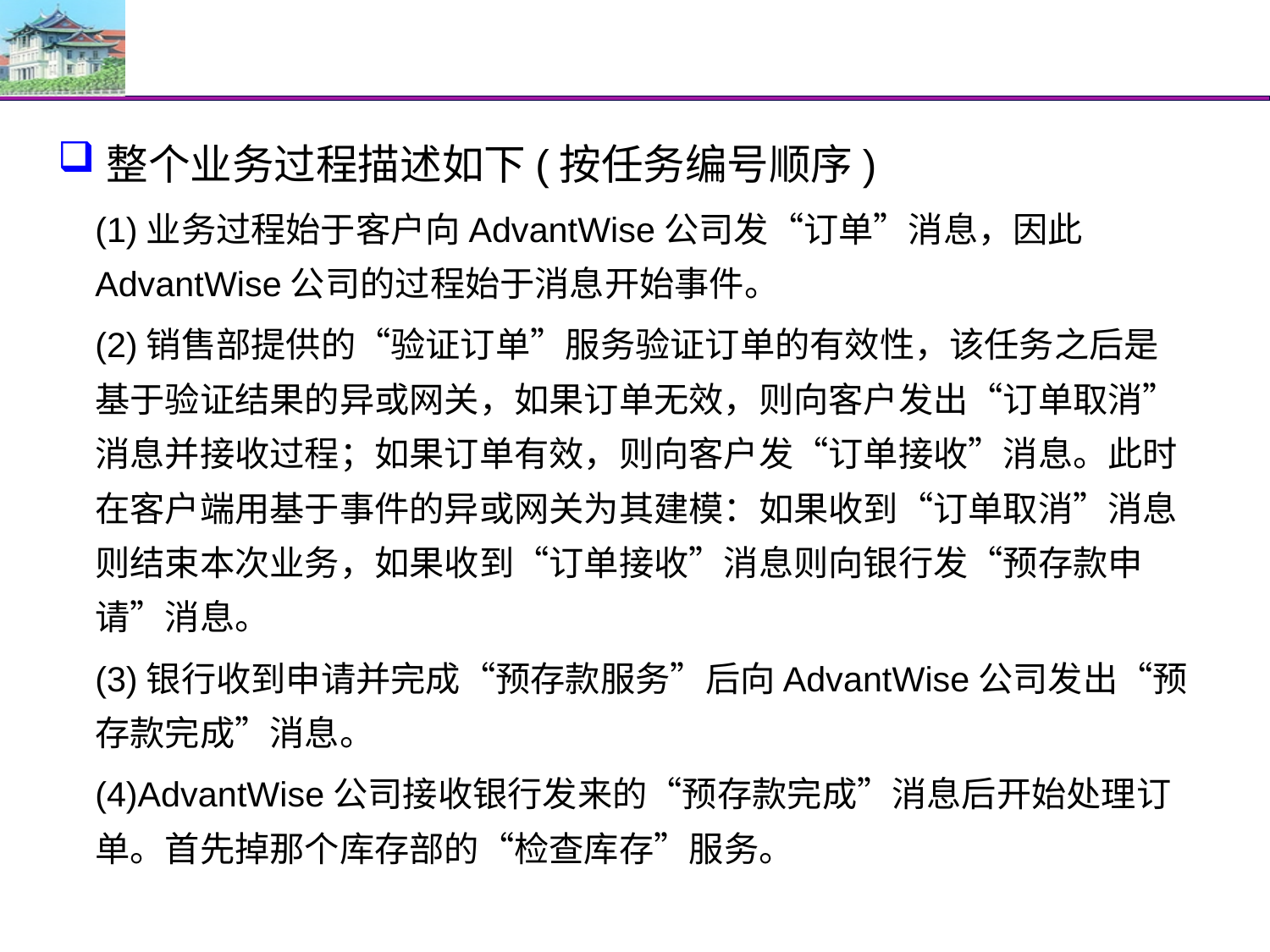

#
整个业务过程描述如下(按任务编号顺序)
(1)业务过程始于客户向AdvantWise公司发“订单”消息，因此AdvantWise公司的过程始于消息开始事件。
(2)销售部提供的“验证订单”服务验证订单的有效性，该任务之后是基于验证结果的异或网关，如果订单无效，则向客户发出“订单取消”消息并接收过程；如果订单有效，则向客户发“订单接收”消息。此时在客户端用基于事件的异或网关为其建模：如果收到“订单取消”消息则结束本次业务，如果收到“订单接收”消息则向银行发“预存款申请”消息。
(3)银行收到申请并完成“预存款服务”后向AdvantWise公司发出“预存款完成”消息。
(4)AdvantWise公司接收银行发来的“预存款完成”消息后开始处理订单。首先掉那个库存部的“检查库存”服务。